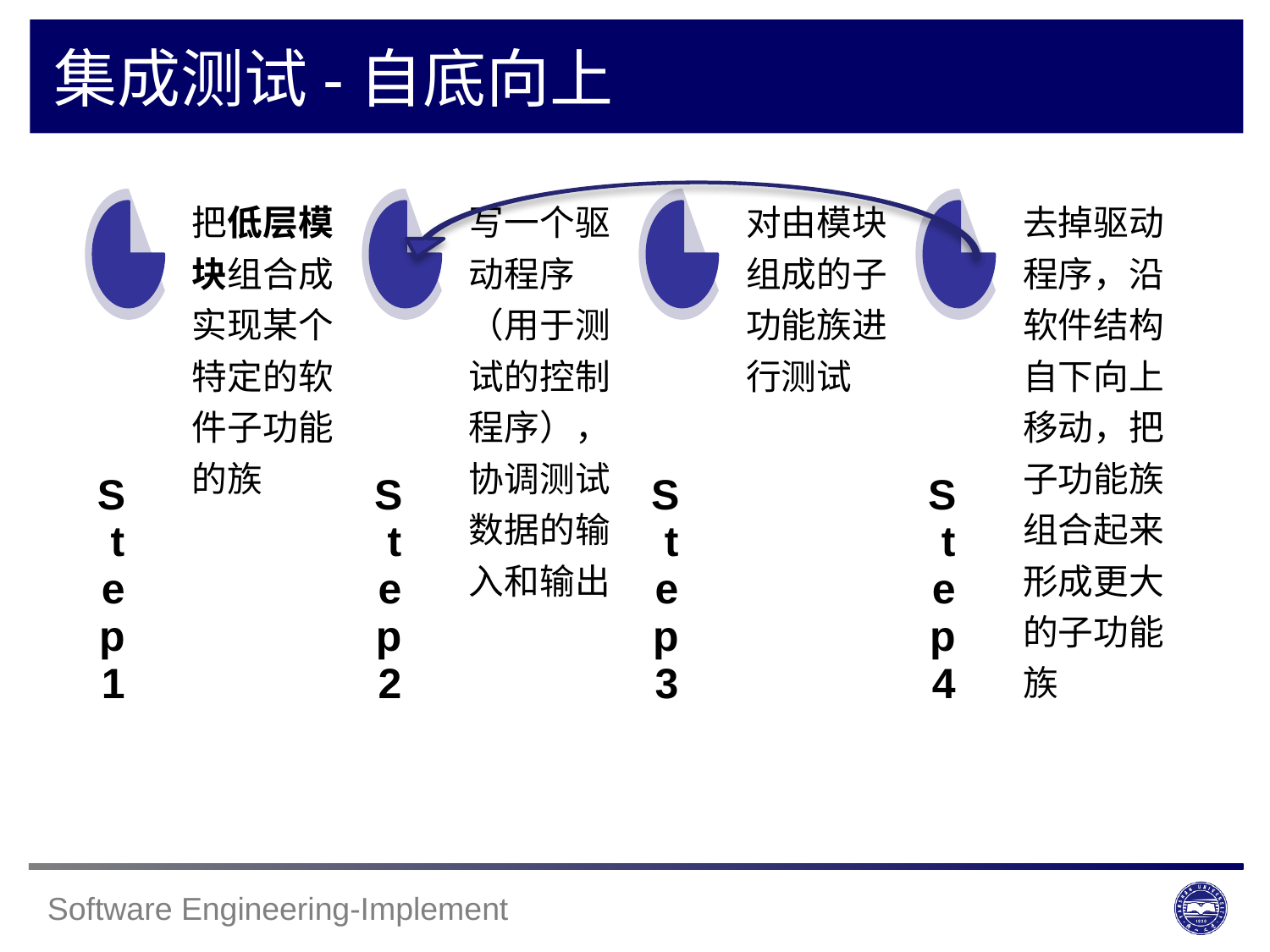

集成测试-自底向上

Step1
把低层模块组合成实现某个特定的软件子功能的族
Step2
写一个驱动程序（用于测试的控制程序），协调测试数据的输入和输出
Step3
对由模块组成的子功能族进行测试
Step4
去掉驱动程序，沿软件结构自下向上移动，把子功能族组合起来形成更大的子功能族